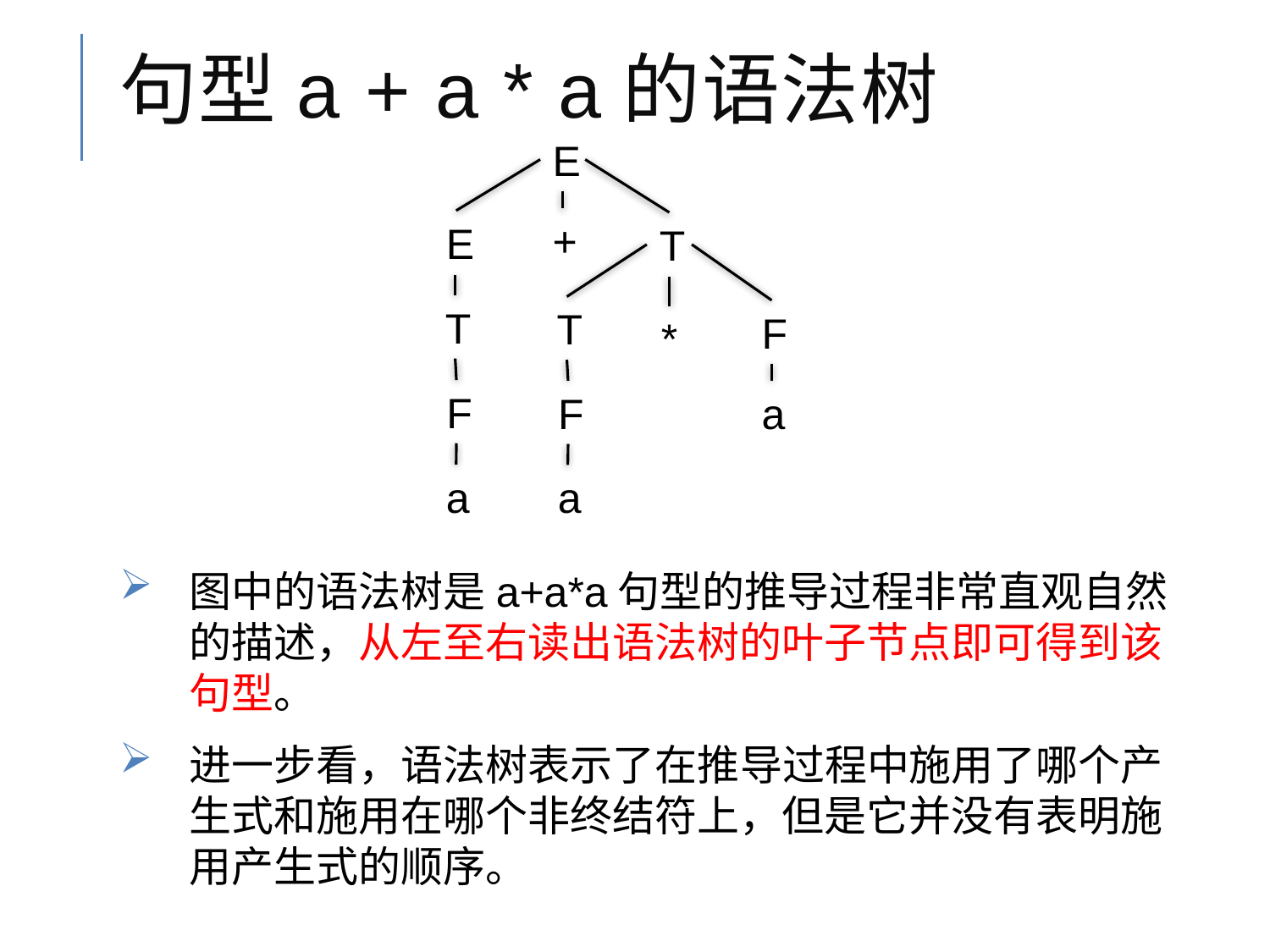

# 句型a + a * a的语法树
E
+
E
T
T
F
*
T
F
F
a
a
a
图中的语法树是a+a*a句型的推导过程非常直观自然的描述，从左至右读出语法树的叶子节点即可得到该句型。
进一步看，语法树表示了在推导过程中施用了哪个产生式和施用在哪个非终结符上，但是它并没有表明施用产生式的顺序。
51